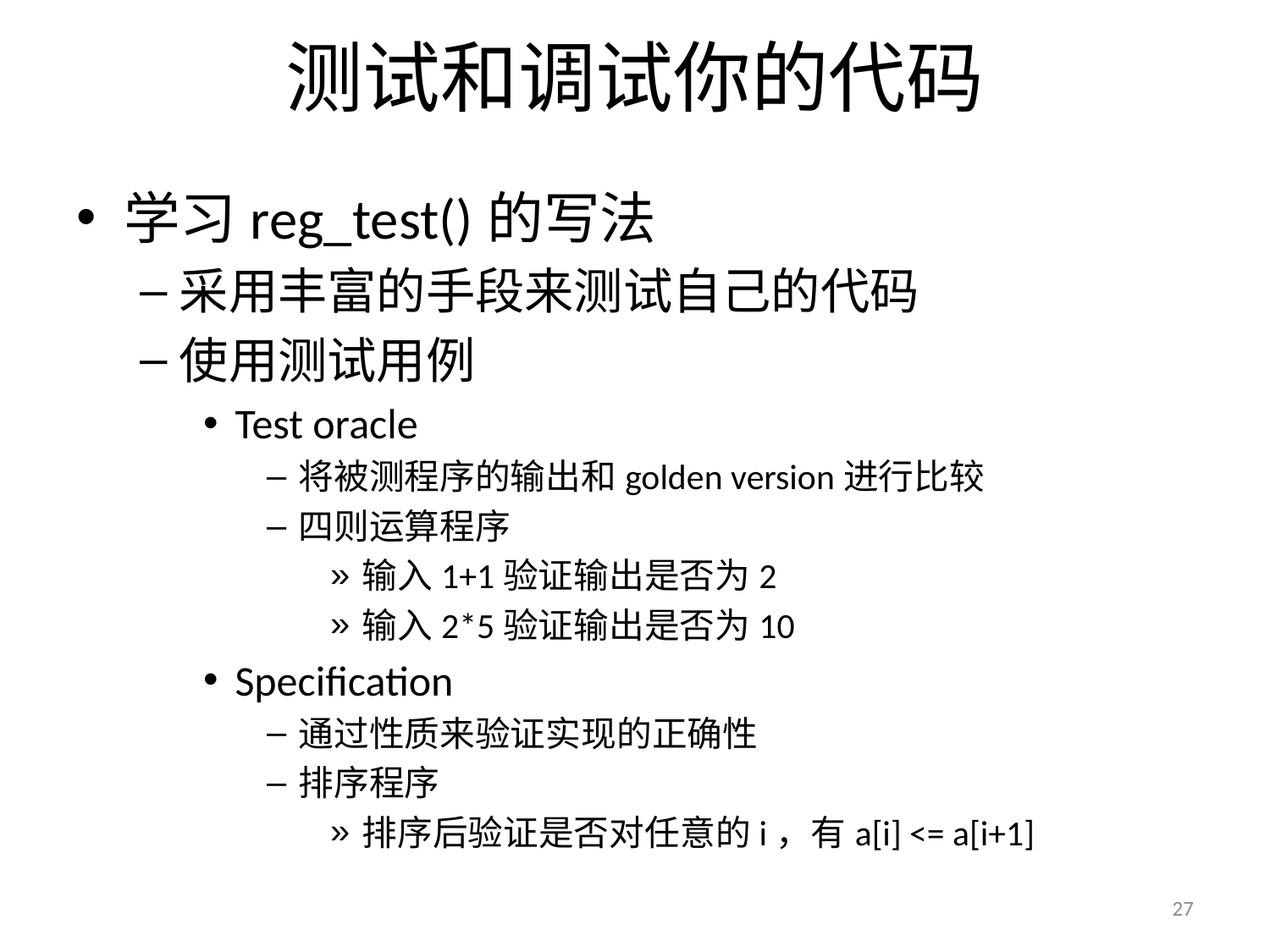

# 测试和调试你的代码
学习reg_test()的写法
采用丰富的手段来测试自己的代码
使用测试用例
Test oracle
将被测程序的输出和golden version进行比较
四则运算程序
输入1+1验证输出是否为2
输入2*5验证输出是否为10
Specification
通过性质来验证实现的正确性
排序程序
排序后验证是否对任意的i，有a[i] <= a[i+1]
27